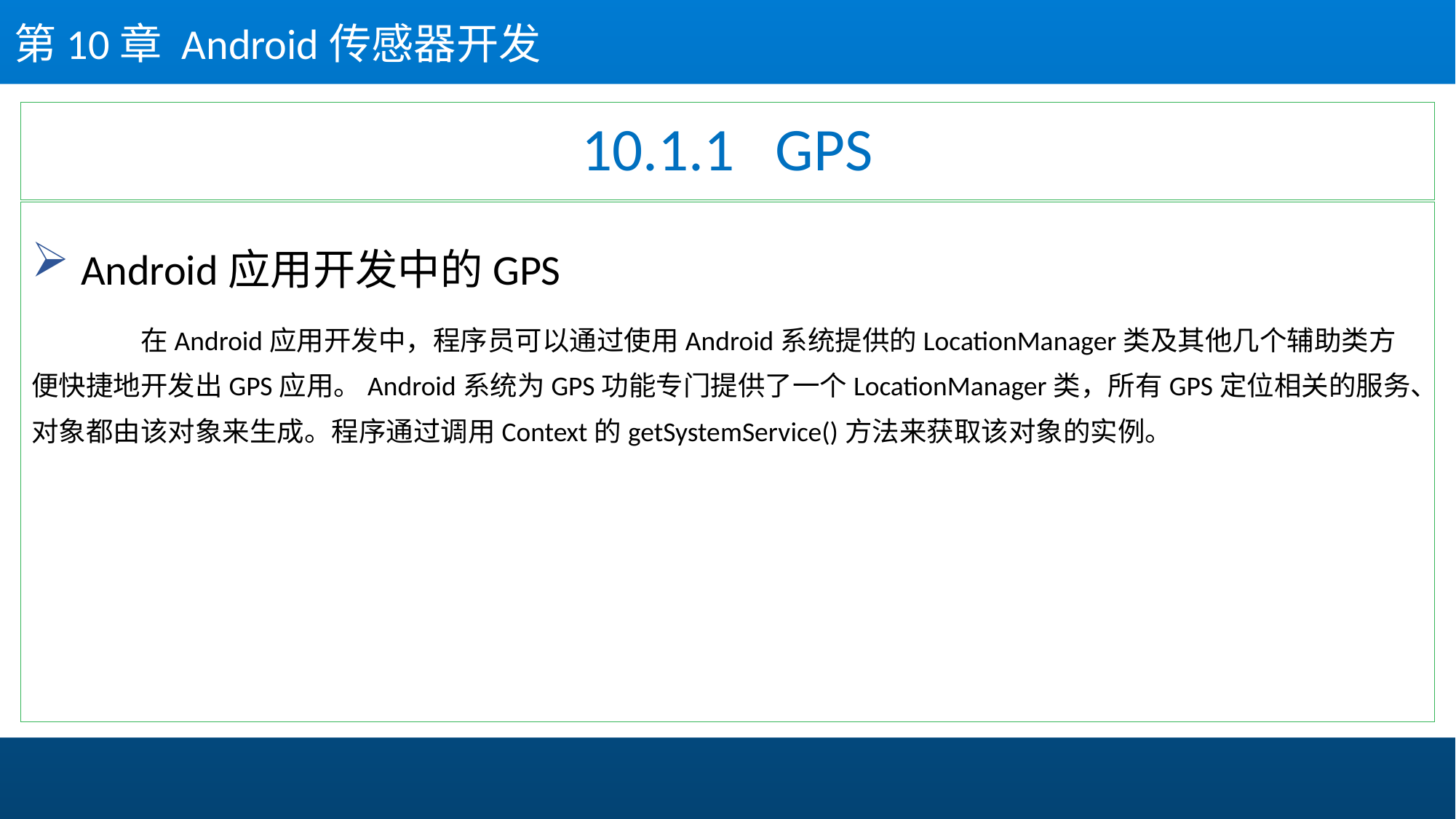

第10章 Android传感器开发

# 10.1.1   GPS
 Android应用开发中的GPS
	在Android应用开发中，程序员可以通过使用Android系统提供的LocationManager类及其他几个辅助类方便快捷地开发出GPS应用。Android系统为GPS功能专门提供了一个LocationManager类，所有GPS定位相关的服务、对象都由该对象来生成。程序通过调用Context的getSystemService()方法来获取该对象的实例。